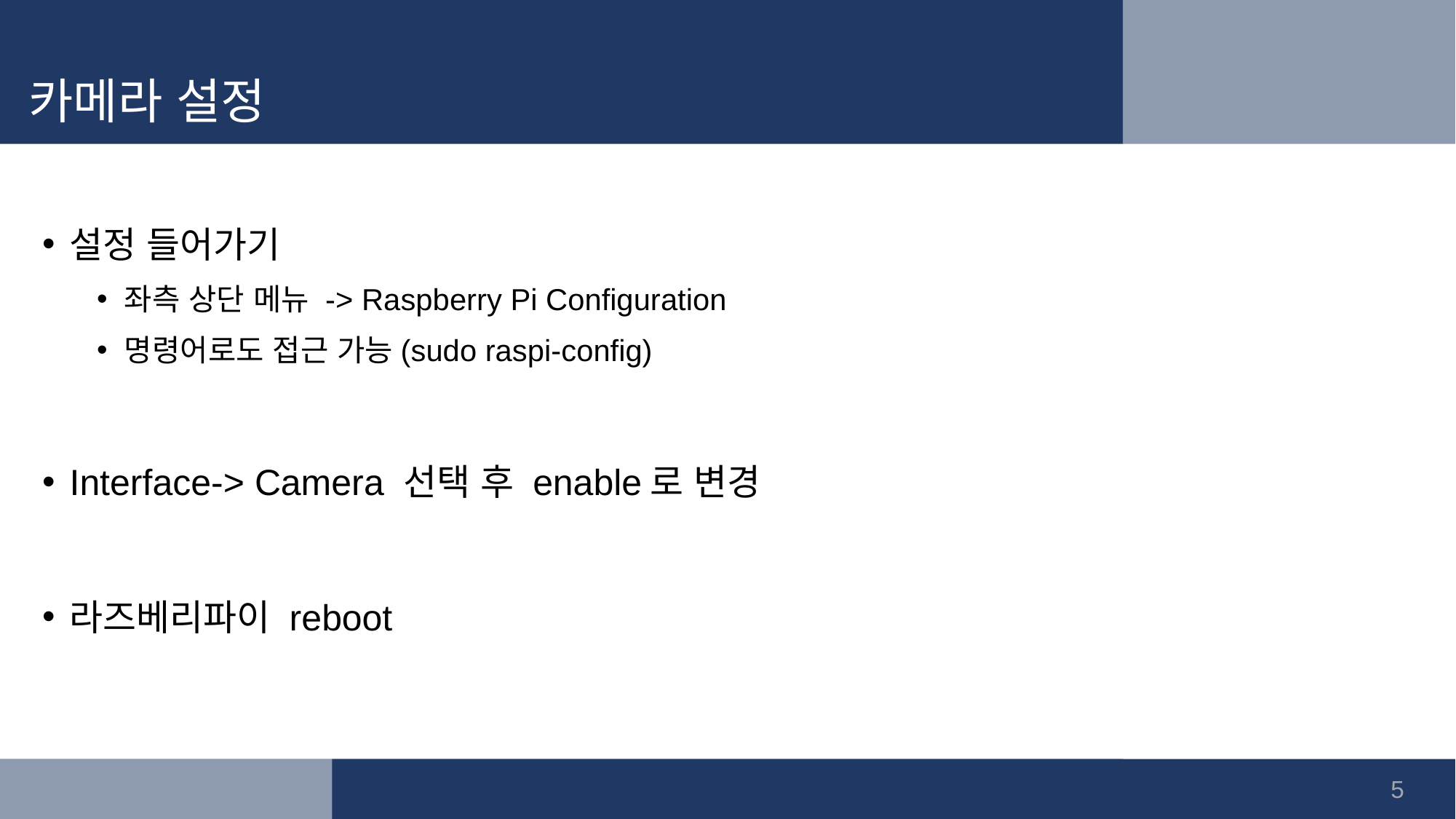

# 카메라 설정
설정 들어가기
좌측 상단 메뉴 -> Raspberry Pi Configuration
명령어로도 접근 가능(sudo raspi-config)

Interface-> Camera 선택 후 enable로 변경

라즈베리파이 reboot

5